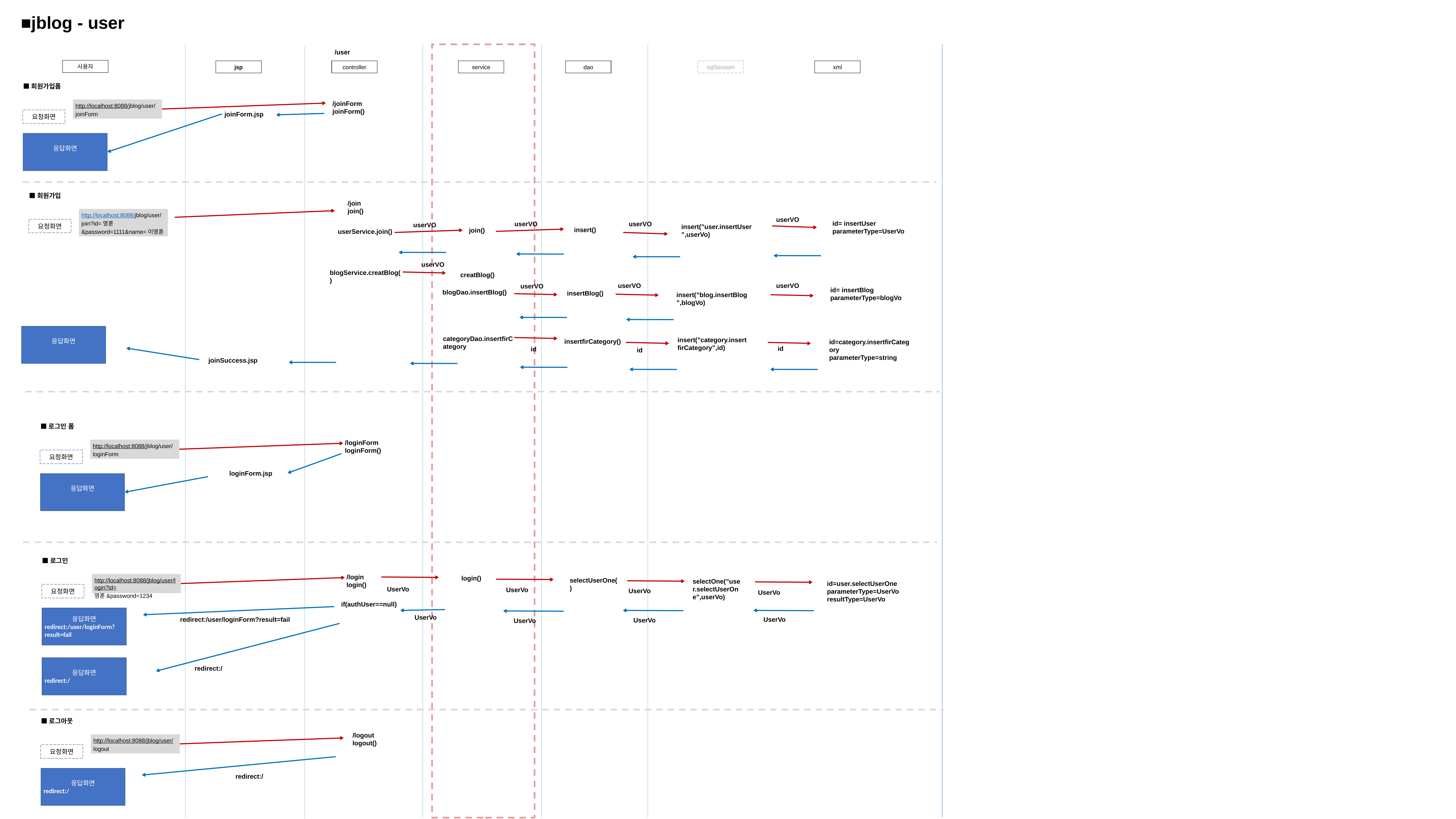

■jblog - user

/user
■회원가입
/join
join()
http://localhost:8088/jblog/user/join?id=영훈&password=1111&name=이영훈
userVO
id= insertUser
parameterType=UserVo
userVO
userVO
요청화면
userVO
insert(”user.insertUser”,userVo)
insert()
join()
userService.join()
userVO
blogService.creatBlog()
creatBlog()
userVO
userVO
userVO
id= insertBlog
parameterType=blogVo
blogDao.insertBlog()
insertBlog()
insert(”blog.insertBlog”,blogVo)
응답화면

categoryDao.insertfirCategory
insert(”category.insertfirCategory”,id)
insertfirCategory()
id=category.insertfirCategory
parameterType=string
id
id
id
joinSuccess.jsp
id=user.selectUserOne
parameterType=UserVo
resultType=UserVo
사용자
jsp
controller
service
dao
sqlSession
xml
■회원가입폼
/joinForm
joinForm()
http://localhost:8088/jblog/user/joinForm
joinForm.jsp
요청화면
응답화면

■로그인 폼
/loginForm
loginForm()
http://localhost:8088/jblog/user/loginForm
요청화면
loginForm.jsp
응답화면

■로그인
/login
login()
login()
http://localhost:8088/jblog/user/login?id=영훈&passwond=1234
selectUserOne()
selectOne(”user.selectUserOne”,userVo)
UserVo
UserVo
요청화면
UserVo
UserVo
if(authUser==null)
응답화면
redirect:/user/loginForm?result=fail
UserVo
redirect:/user/loginForm?result=fail
UserVo
UserVo
UserVo
응답화면
redirect:/
redirect:/
■로그아웃
/logout
logout()
http://localhost:8088/jblog/user/logout
요청화면
응답화면
redirect:/
redirect:/
deleteForm.jsp